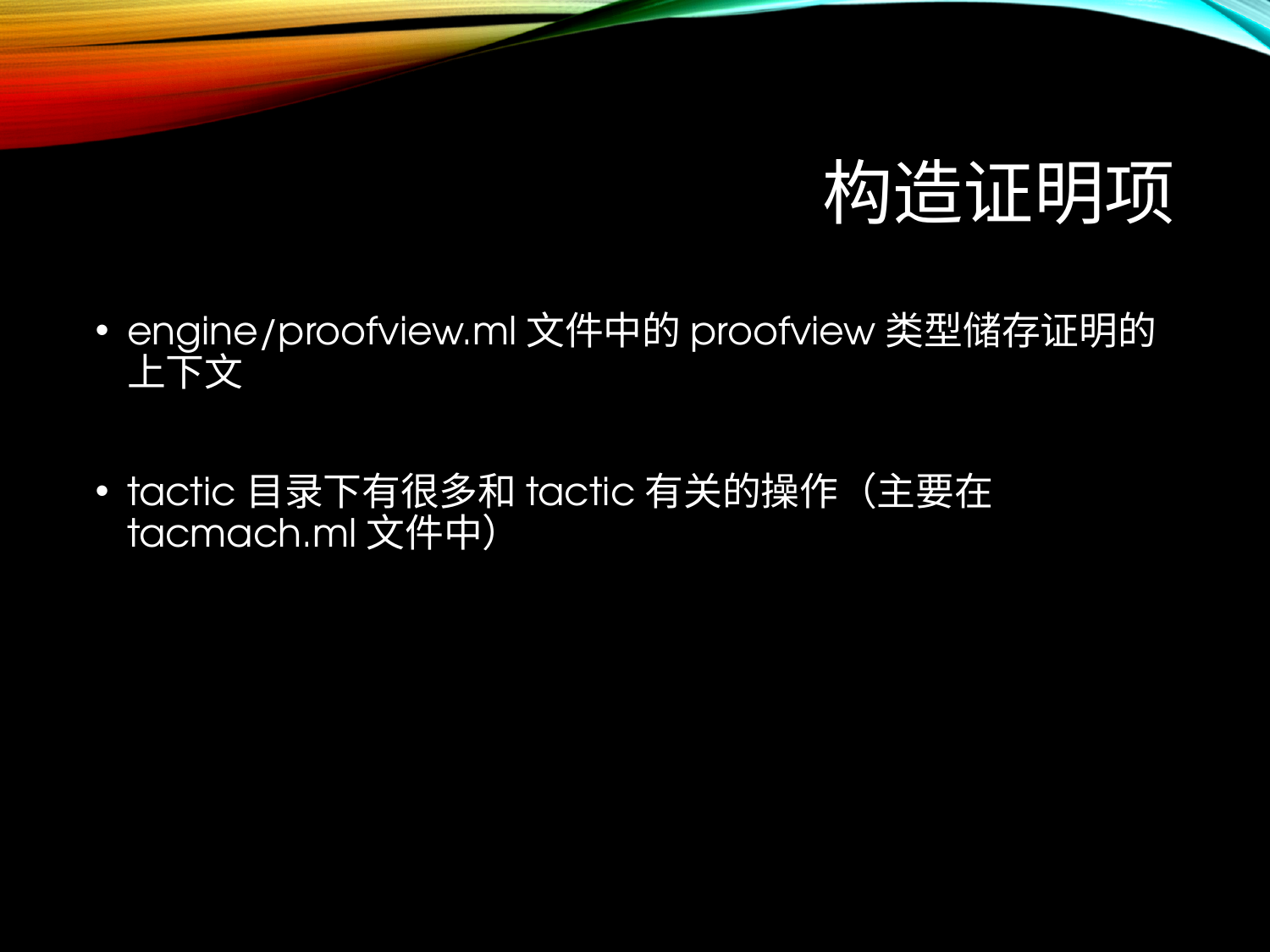

# 构造证明项
engine/proofview.ml文件中的proofview类型储存证明的上下文

tactic目录下有很多和tactic有关的操作（主要在tacmach.ml文件中）